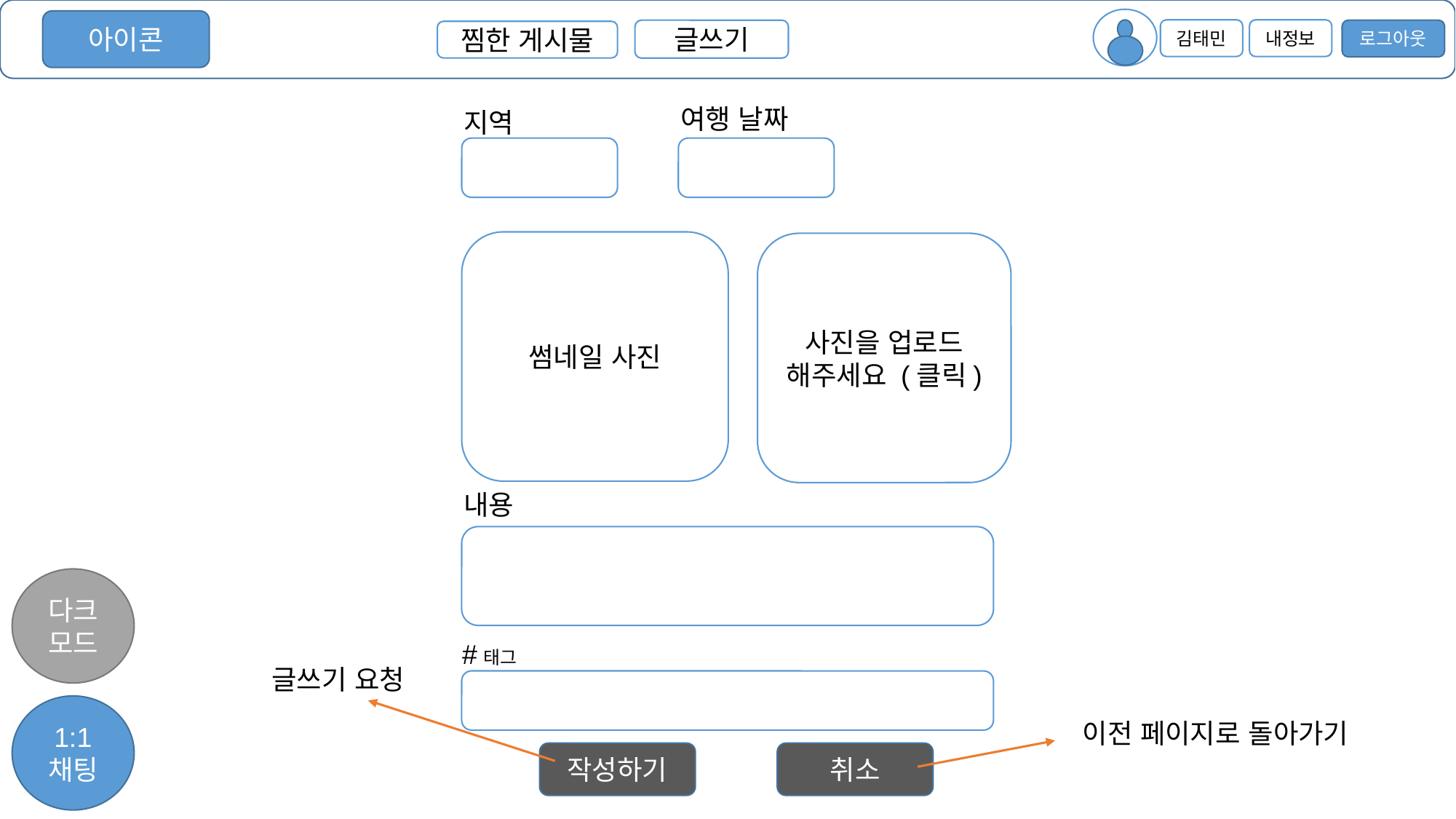

아이콘
김태민
내정보

글쓰기
로그아웃
찜한 게시물

여행 날짜
지역

썸네일 사진
사진을 업로드 해주세요 (클릭)
내용

다크모드
#태그
글쓰기 요청

1:1 채팅
이전 페이지로 돌아가기
취소
작성하기